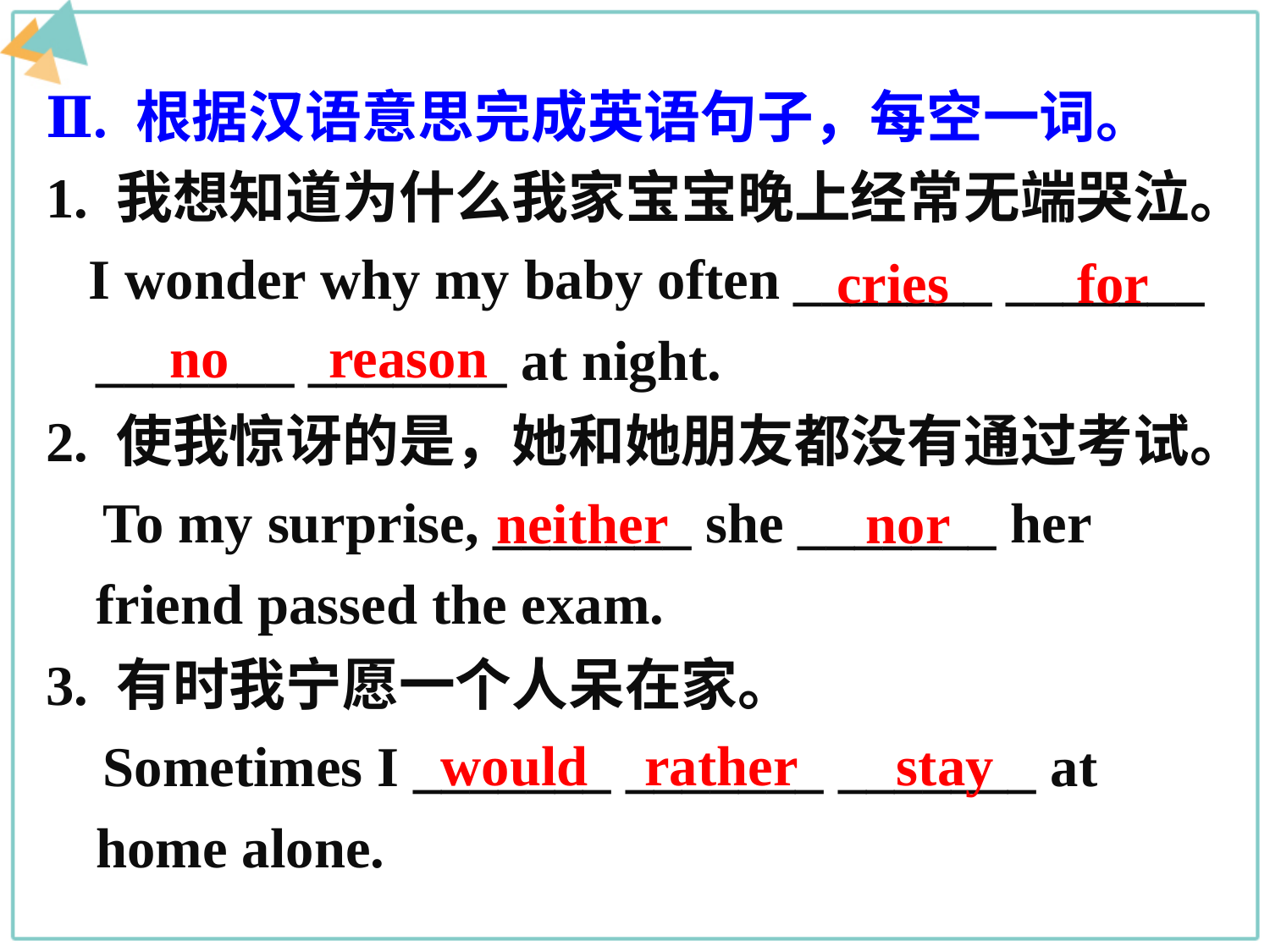

Ⅱ. 根据汉语意思完成英语句子，每空一词。
1. 我想知道为什么我家宝宝晚上经常无端哭泣。
   I wonder why my baby often _______ _______ _______ _______ at night.
2. 使我惊讶的是，她和她朋友都没有通过考试。
    To my surprise, _______ she _______ her friend passed the exam.
3. 有时我宁愿一个人呆在家。
    Sometimes I _______ _______ _______ at home alone.
                                               cries         for
no       reason
neither              nor
would    rather       stay